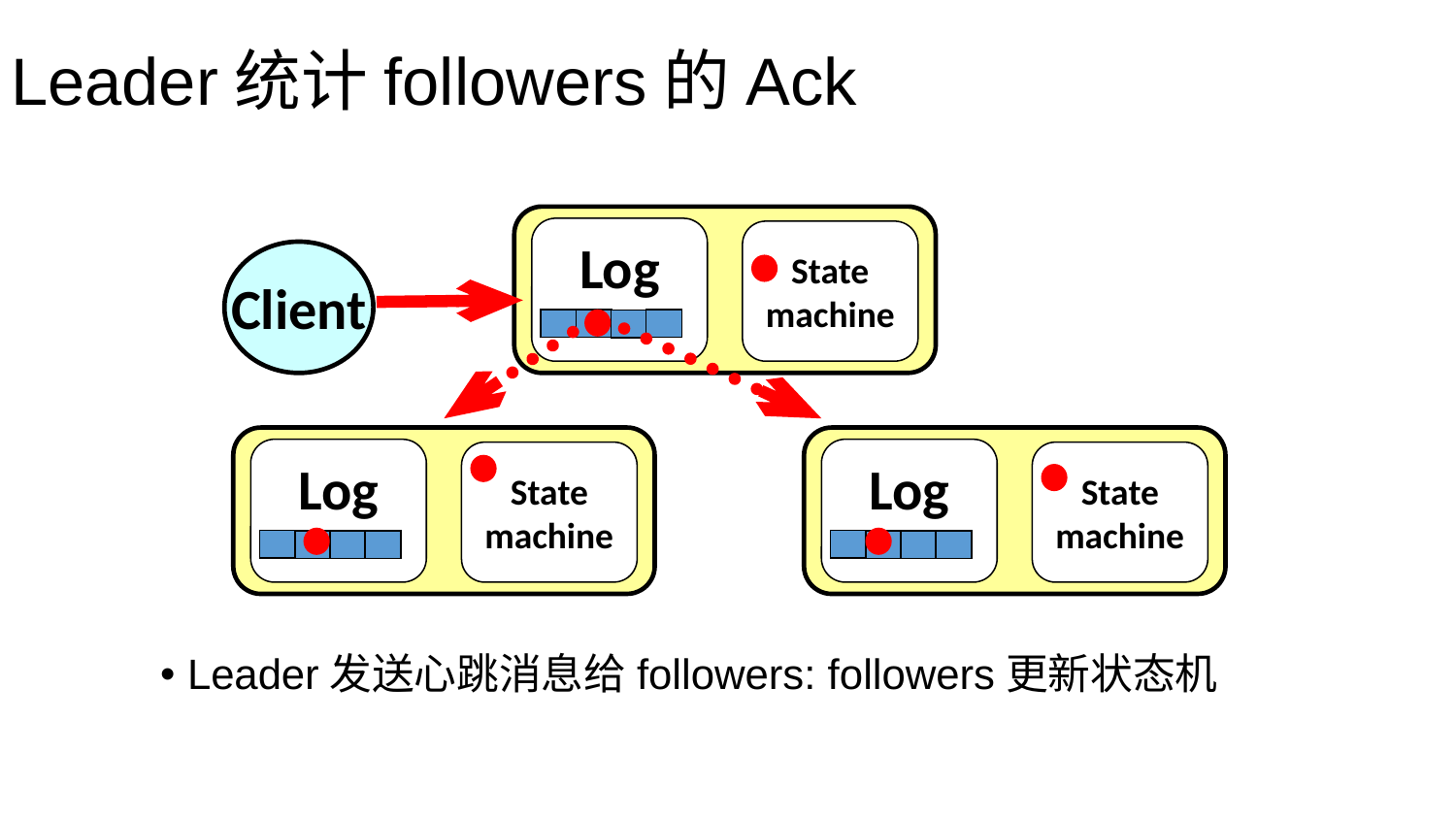

Leader统计followers的Ack

Log

State
machine
Client

Log

State
machine

Log

State
machine

Leader发送心跳消息给followers: followers更新状态机